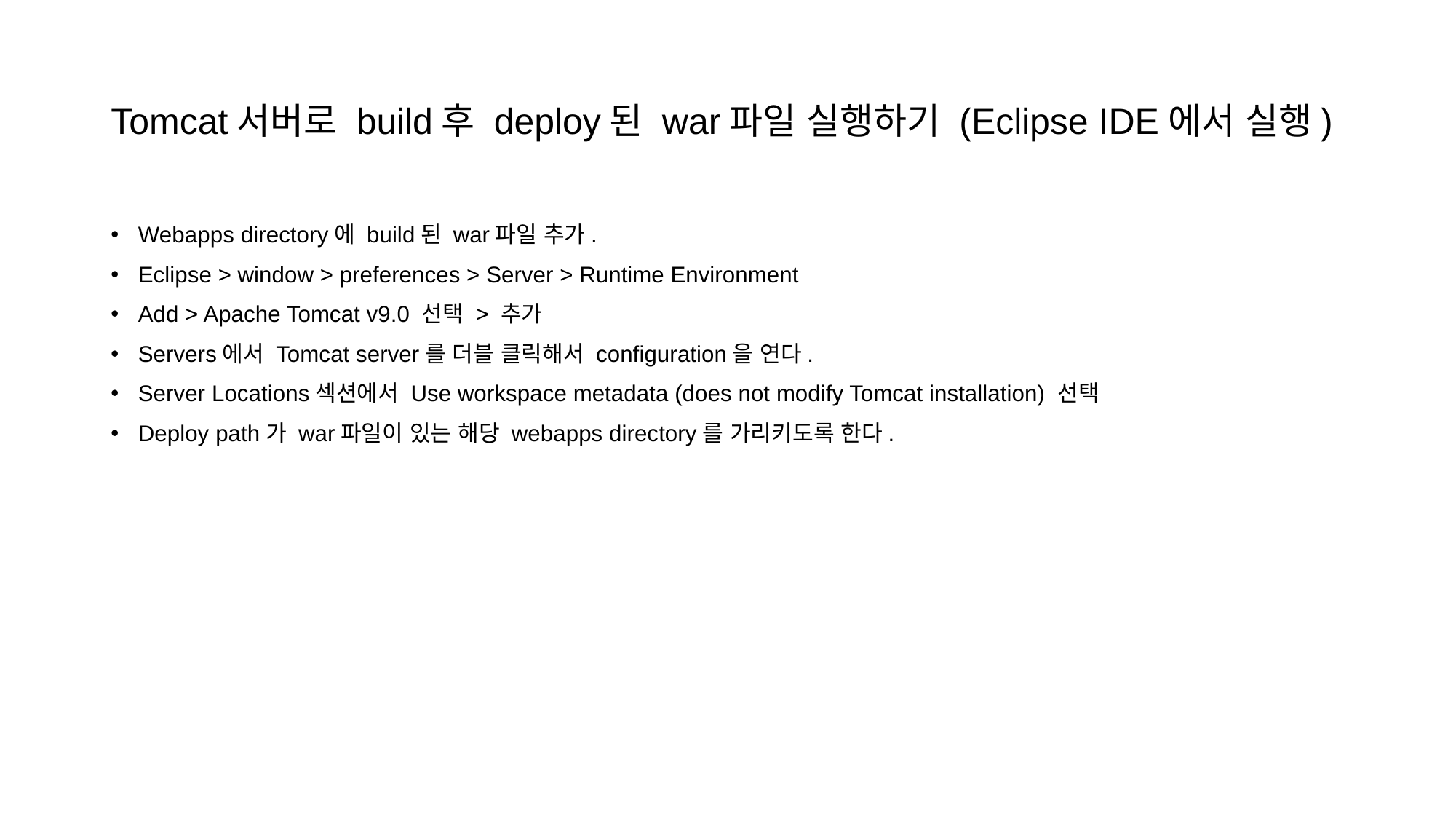

# Tomcat서버로 build후 deploy된 war파일 실행하기 (Eclipse IDE에서 실행)
Webapps directory에 build된 war파일 추가.
Eclipse > window > preferences > Server > Runtime Environment
Add > Apache Tomcat v9.0 선택 > 추가
Servers에서 Tomcat server를 더블 클릭해서 configuration을 연다.
Server Locations섹션에서 Use workspace metadata (does not modify Tomcat installation) 선택
Deploy path가 war파일이 있는 해당 webapps directory를 가리키도록 한다.